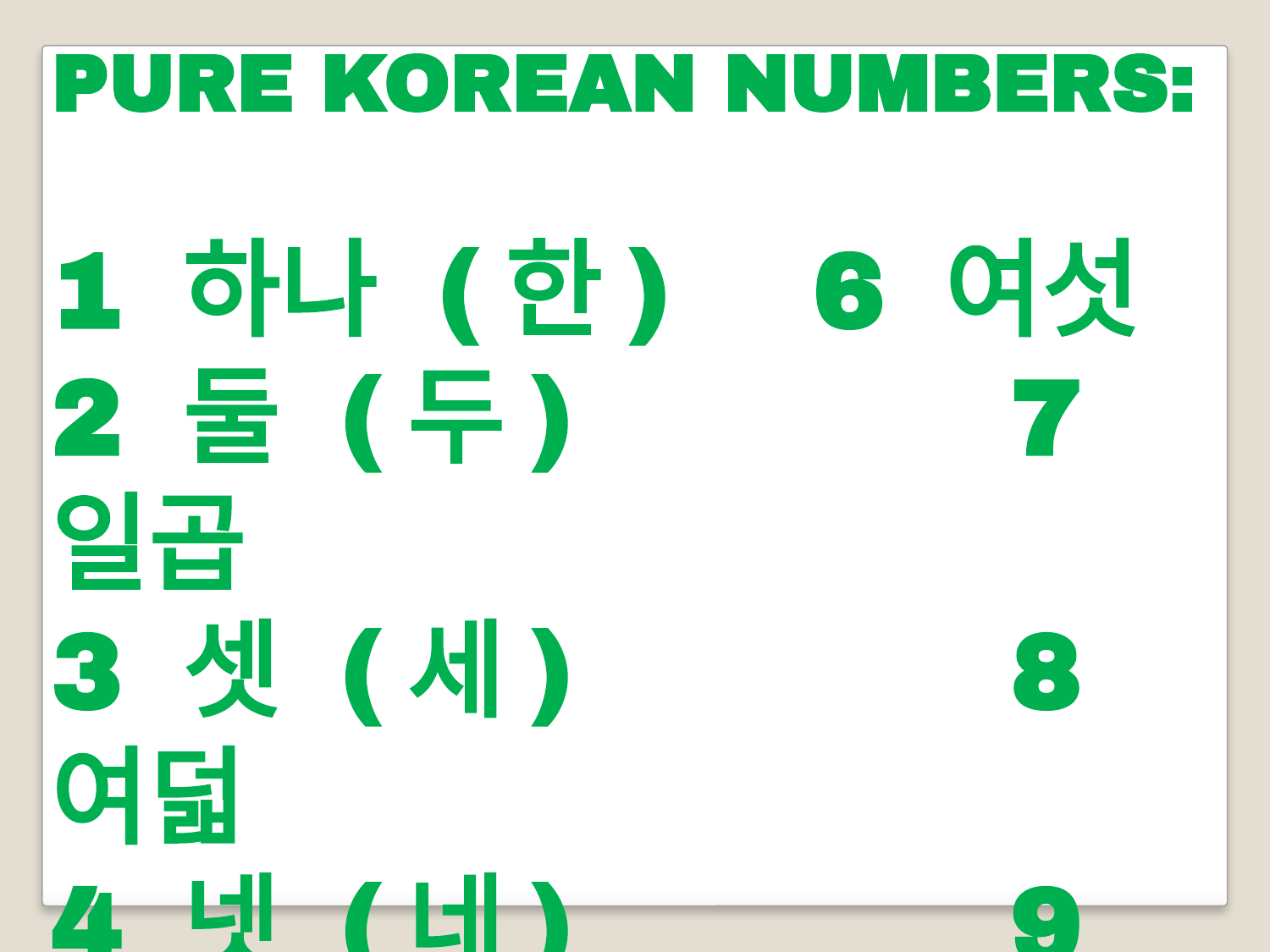

PURE KOREAN NUMBERS:

1 하나 (한)		6 여섯
2 둘 (두)			  7 일곱
3 셋 (세)			  8 여덟
4 넷 (네)			  9 아홉
5 다섯				  10 열